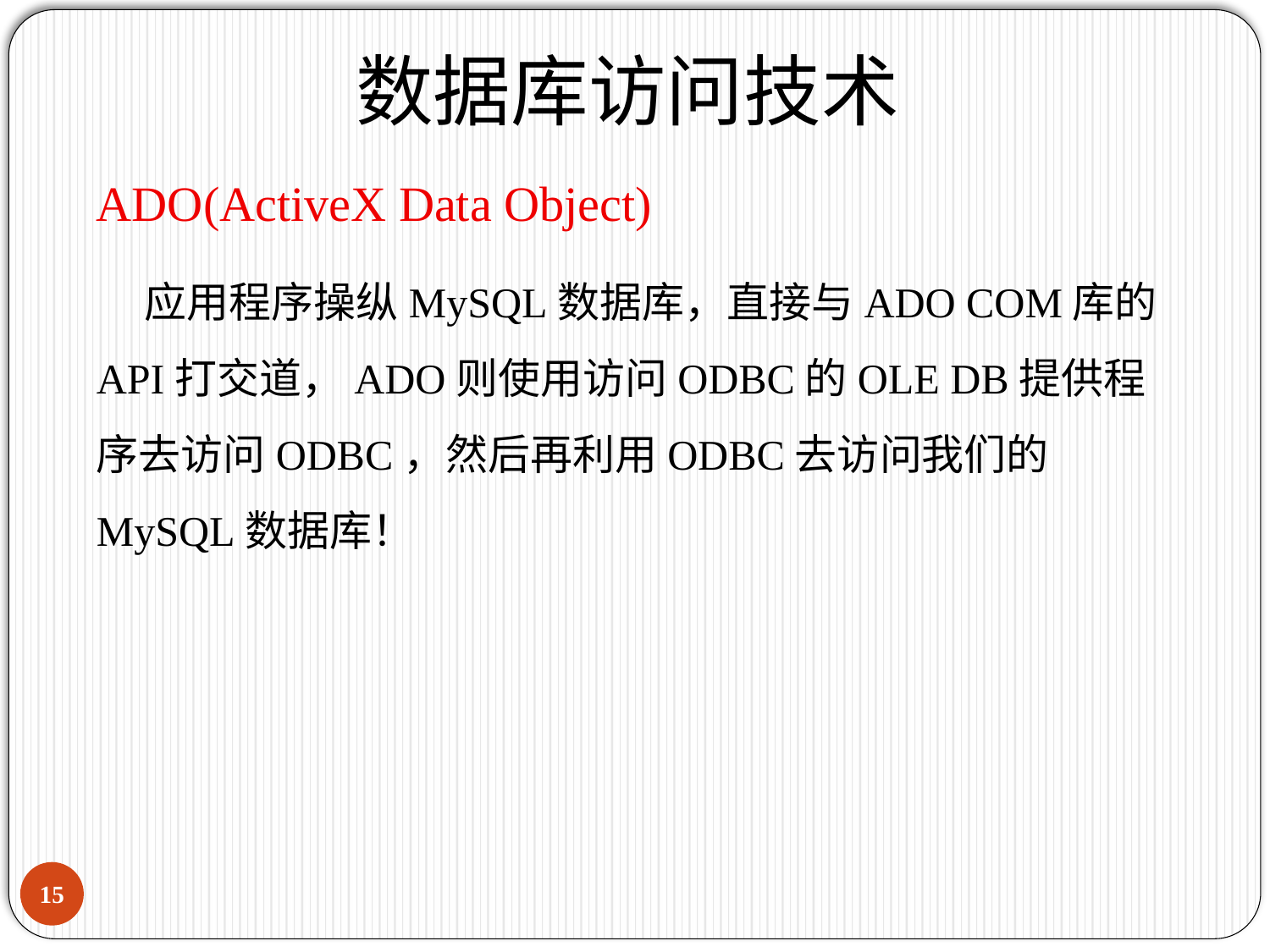

数据库访问技术
ADO(ActiveX Data Object)
    应用程序操纵MySQL数据库，直接与ADO COM库的API打交道，ADO则使用访问ODBC的OLE DB提供程序去访问ODBC，然后再利用ODBC去访问我们的MySQL数据库！
15